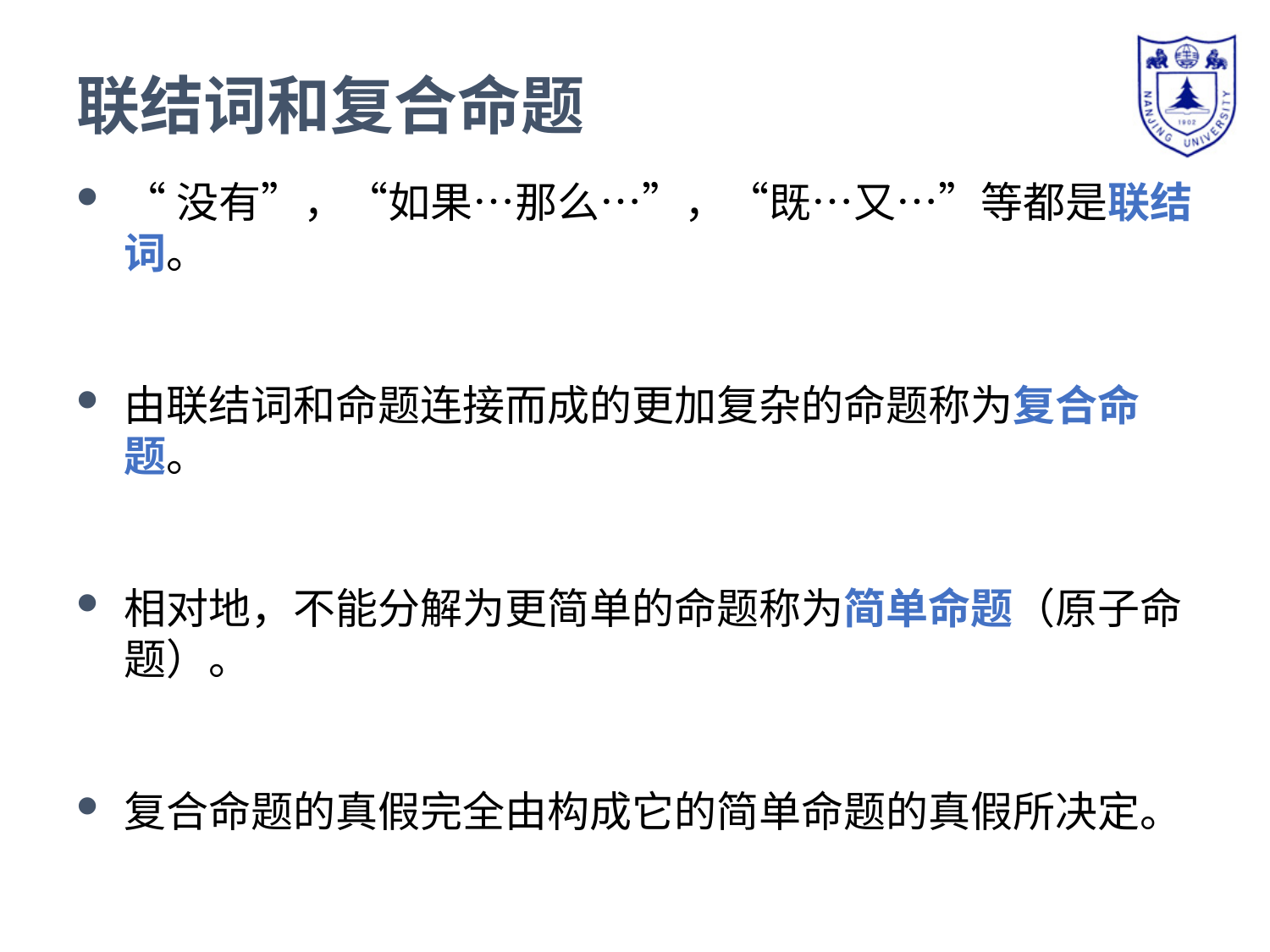

# 联结词和复合命题
“没有”，“如果…那么…”，“既…又…”等都是联结词。

由联结词和命题连接而成的更加复杂的命题称为复合命题。

相对地，不能分解为更简单的命题称为简单命题（原子命题）。

复合命题的真假完全由构成它的简单命题的真假所决定。